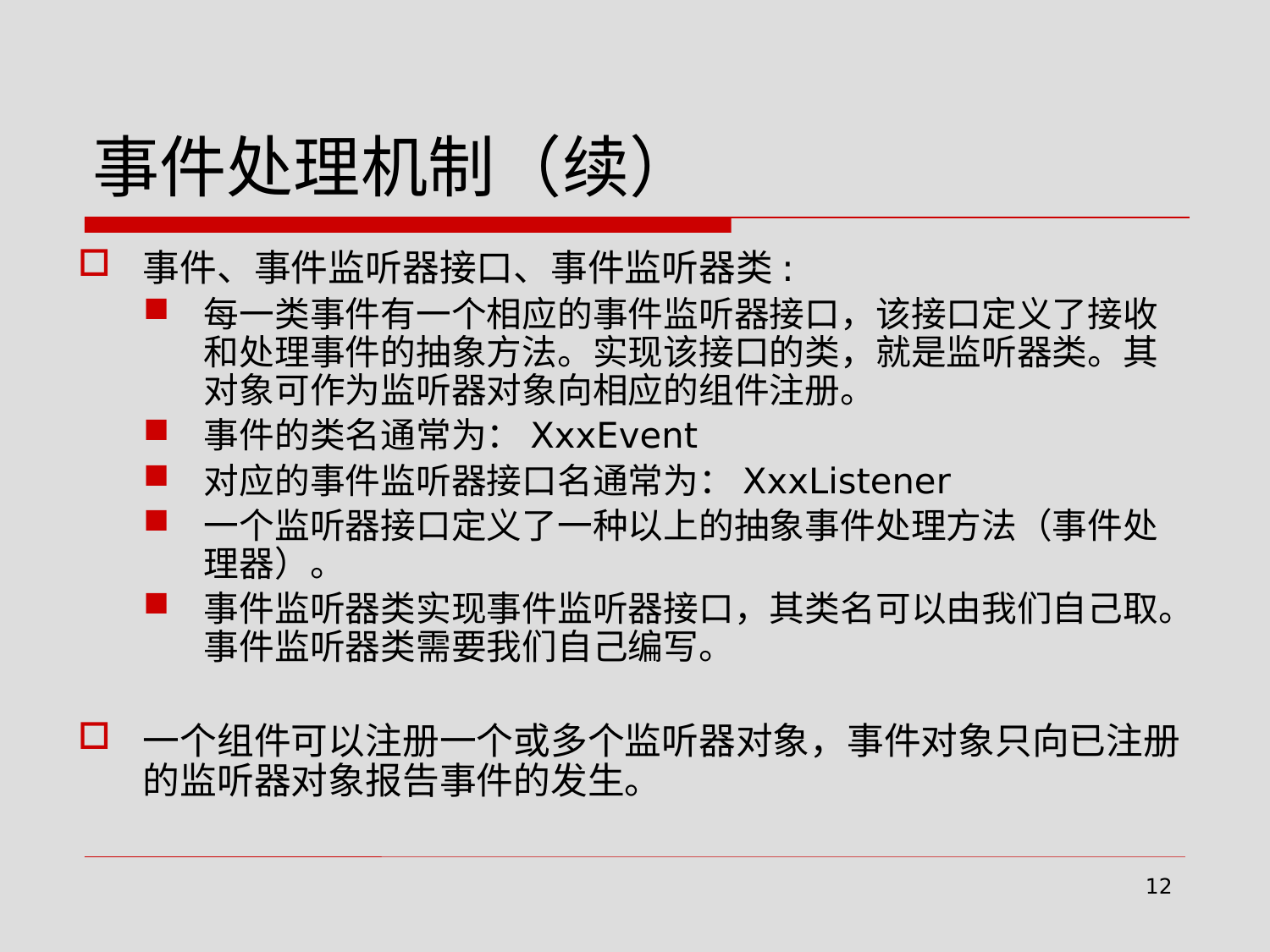

# 事件处理机制（续）
事件、事件监听器接口、事件监听器类:
每一类事件有一个相应的事件监听器接口，该接口定义了接收和处理事件的抽象方法。实现该接口的类，就是监听器类。其对象可作为监听器对象向相应的组件注册。
事件的类名通常为：XxxEvent
对应的事件监听器接口名通常为：XxxListener
一个监听器接口定义了一种以上的抽象事件处理方法（事件处理器）。
事件监听器类实现事件监听器接口，其类名可以由我们自己取。事件监听器类需要我们自己编写。

一个组件可以注册一个或多个监听器对象，事件对象只向已注册的监听器对象报告事件的发生。
12